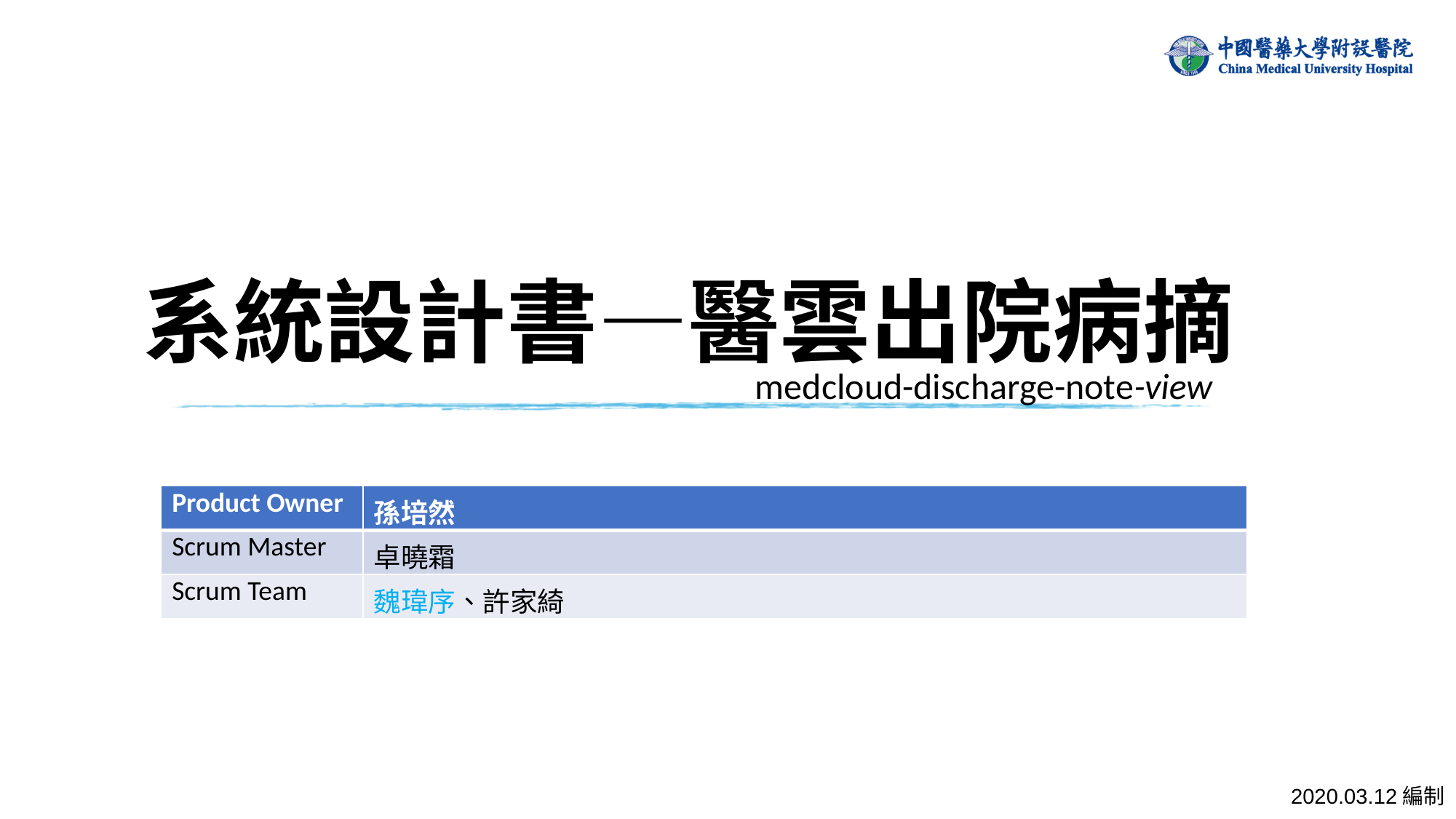

# 系統設計書—醫雲出院病摘

medcloud-discharge-note-view
| Product Owner | 孫培然 |
| --- | --- |
| Scrum Master | 卓曉霜 |
| Scrum Team | 魏瑋序、許家綺 |
2020.03.12編制